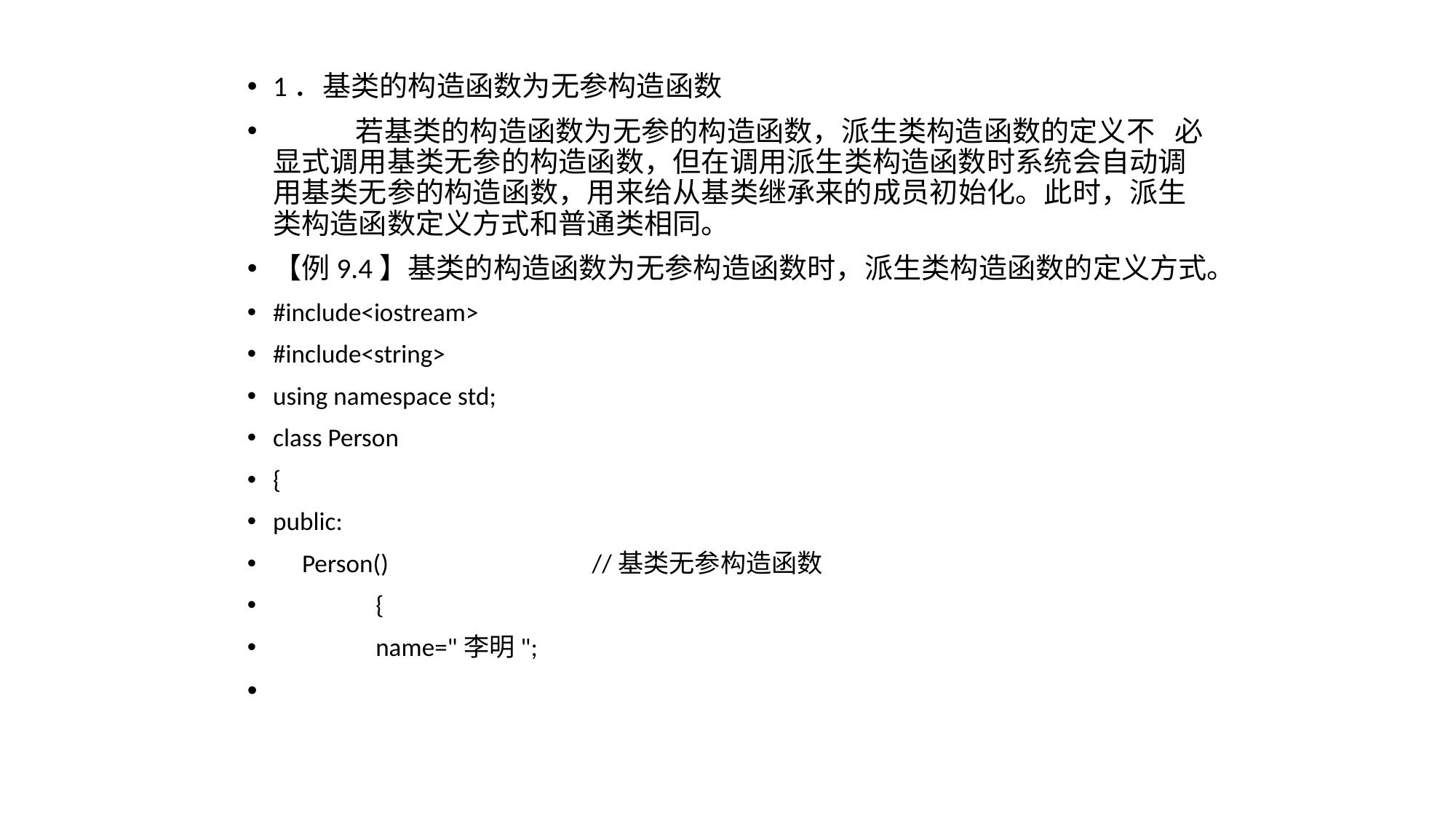

1．基类的构造函数为无参构造函数
            若基类的构造函数为无参的构造函数，派生类构造函数的定义不   必显式调用基类无参的构造函数，但在调用派生类构造函数时系统会自动调用基类无参的构造函数，用来给从基类继承来的成员初始化。此时，派生类构造函数定义方式和普通类相同。
【例9.4】基类的构造函数为无参构造函数时，派生类构造函数的定义方式。
#include<iostream>
#include<string>
using namespace std;
class Person
{
public:
     Person()                                   //基类无参构造函数
	{
		name="李明";